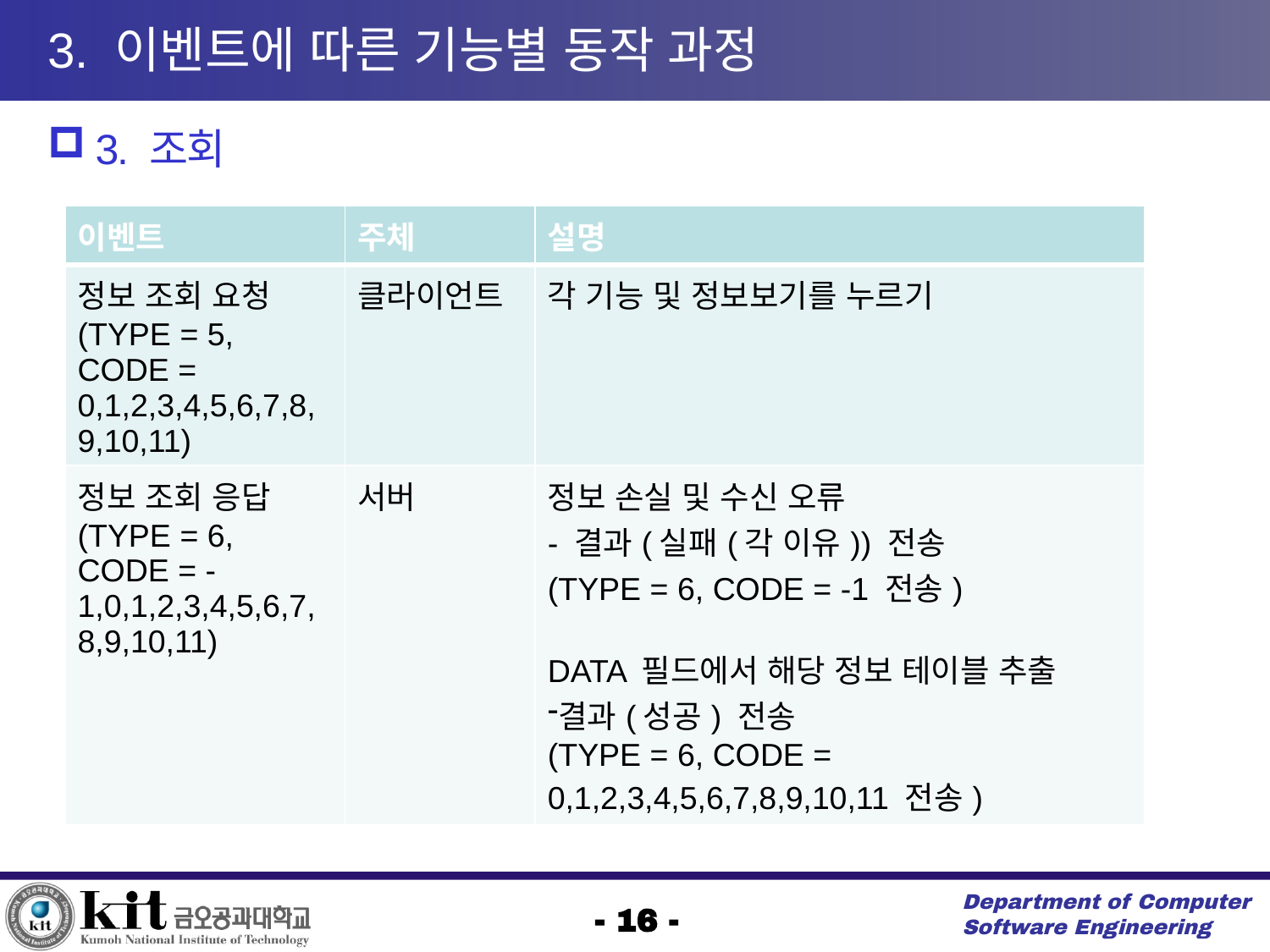

# 3. 이벤트에 따른 기능별 동작 과정
3. 조회

| 이벤트 | 주체 | 설명 |
| --- | --- | --- |
| 정보 조회 요청 (TYPE = 5, CODE = 0,1,2,3,4,5,6,7,8,9,10,11) | 클라이언트 | 각 기능 및 정보보기를 누르기 |
| 정보 조회 응답 (TYPE = 6, CODE = -1,0,1,2,3,4,5,6,7,8,9,10,11) | 서버 | 정보 손실 및 수신 오류 - 결과(실패(각 이유)) 전송 (TYPE = 6, CODE = -1 전송) DATA 필드에서 해당 정보 테이블 추출 결과(성공) 전송 (TYPE = 6, CODE = 0,1,2,3,4,5,6,7,8,9,10,11 전송) |
- 16 -